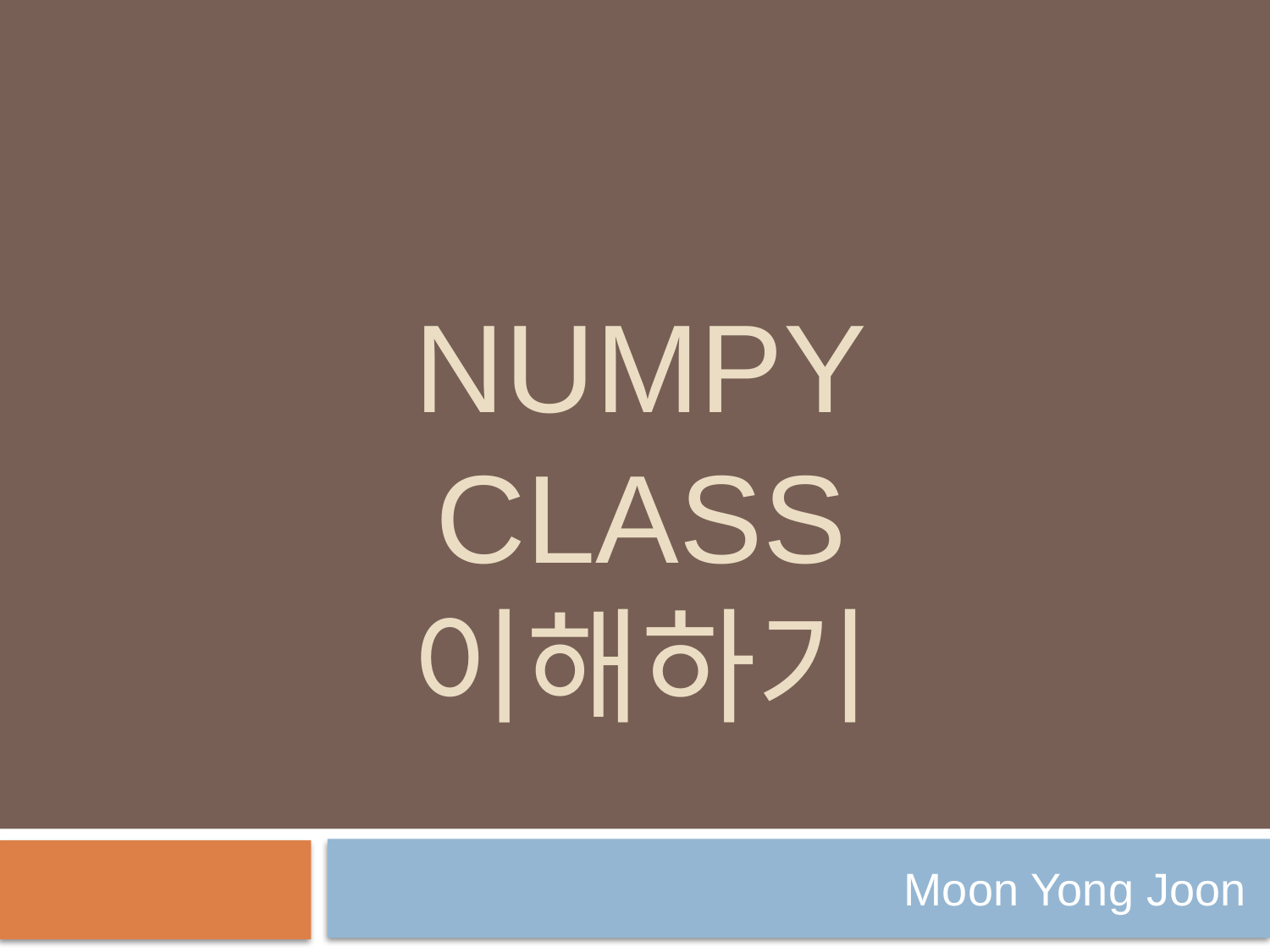

# Numpy class 이해하기
Moon Yong Joon